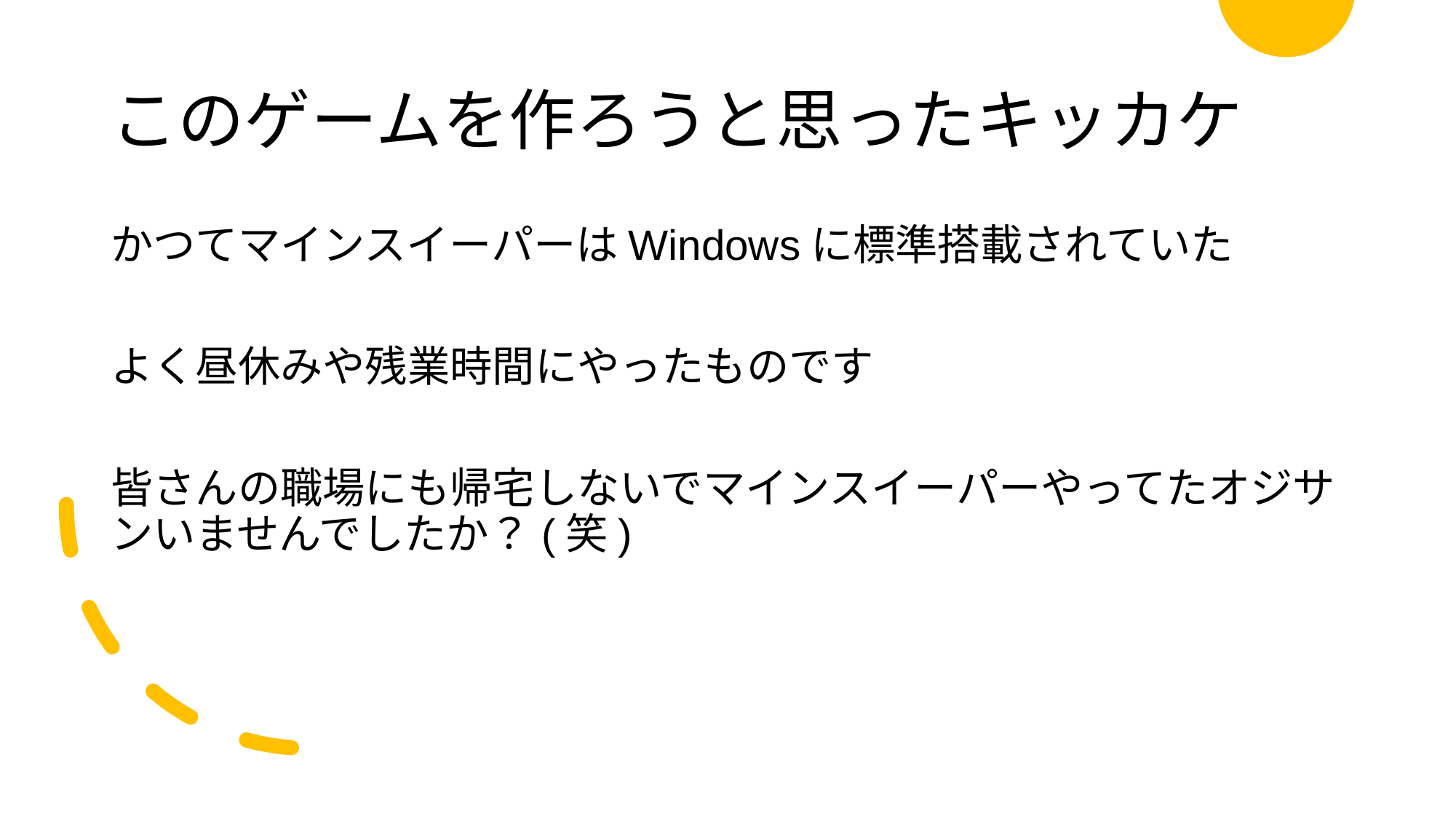

# このゲームを作ろうと思ったキッカケ
かつてマインスイーパーはWindowsに標準搭載されていた

よく昼休みや残業時間にやったものです

皆さんの職場にも帰宅しないでマインスイーパーやってたオジサンいませんでしたか？(笑)